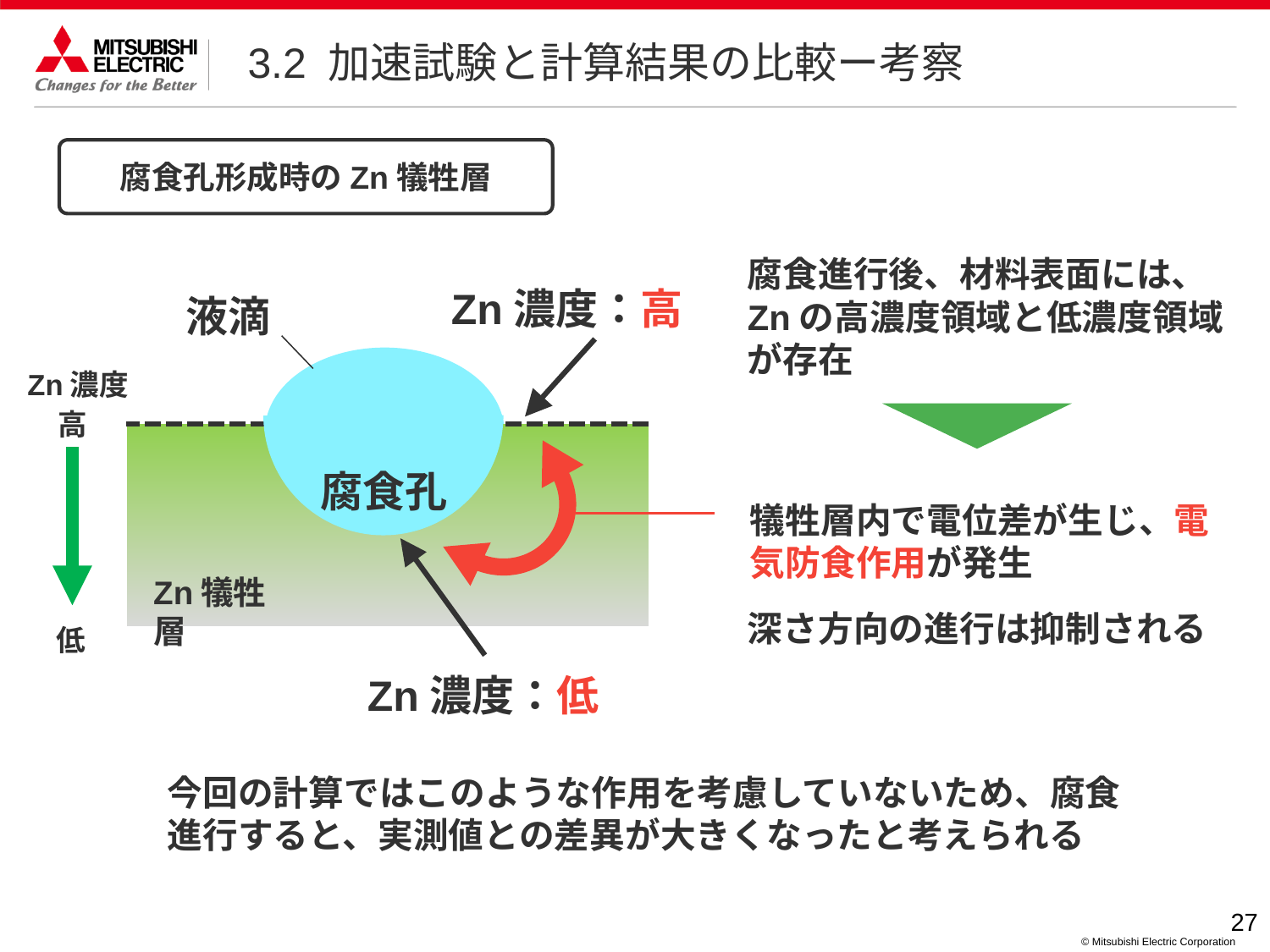

# 3.2 加速試験と計算結果の比較ー考察
腐食孔形成時のZn犠牲層
腐食進行後、材料表面には、Znの高濃度領域と低濃度領域が存在
Zn濃度：高
液滴

Zn濃度
高

腐食孔
Zn犠牲層
低
Zn濃度：低

犠牲層内で電位差が生じ、電気防食作用が発生
深さ方向の進行は抑制される
今回の計算ではこのような作用を考慮していないため、腐食進行すると、実測値との差異が大きくなったと考えられる